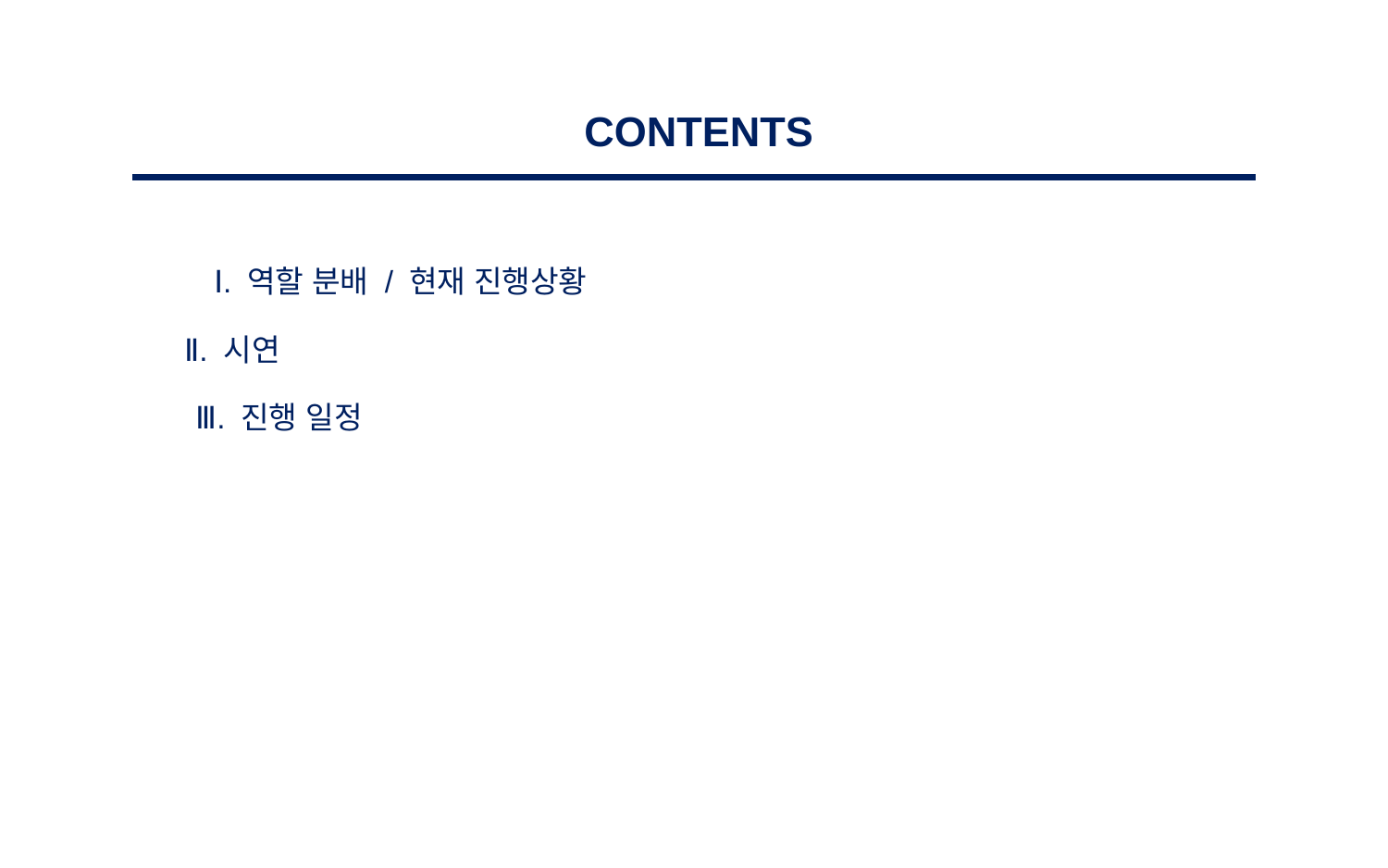

CONTENTS
Ⅰ. 역할 분배 / 현재 진행상황
Ⅱ. 시연
Ⅲ. 진행 일정